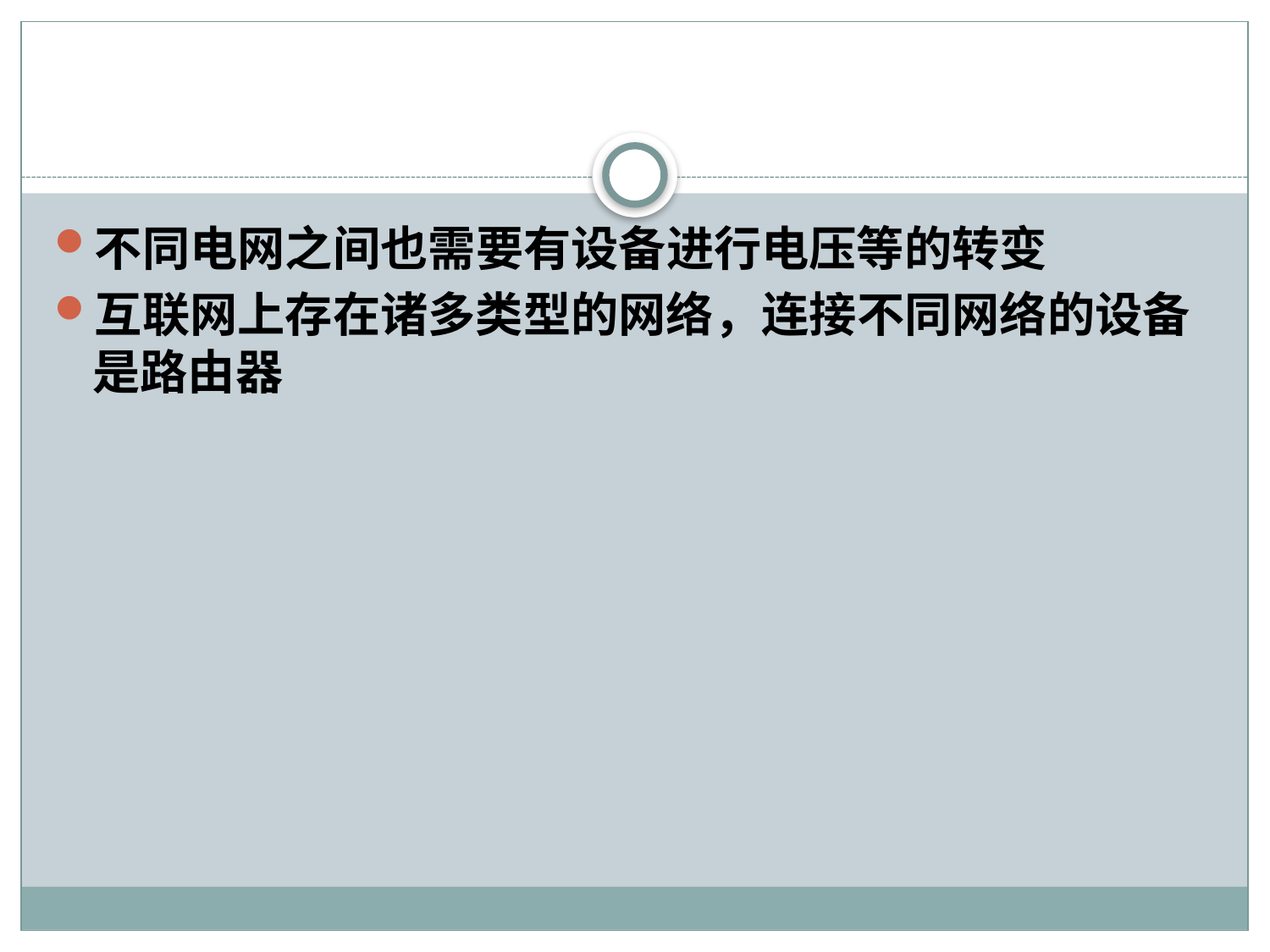

#
不同电网之间也需要有设备进行电压等的转变
互联网上存在诸多类型的网络，连接不同网络的设备是路由器